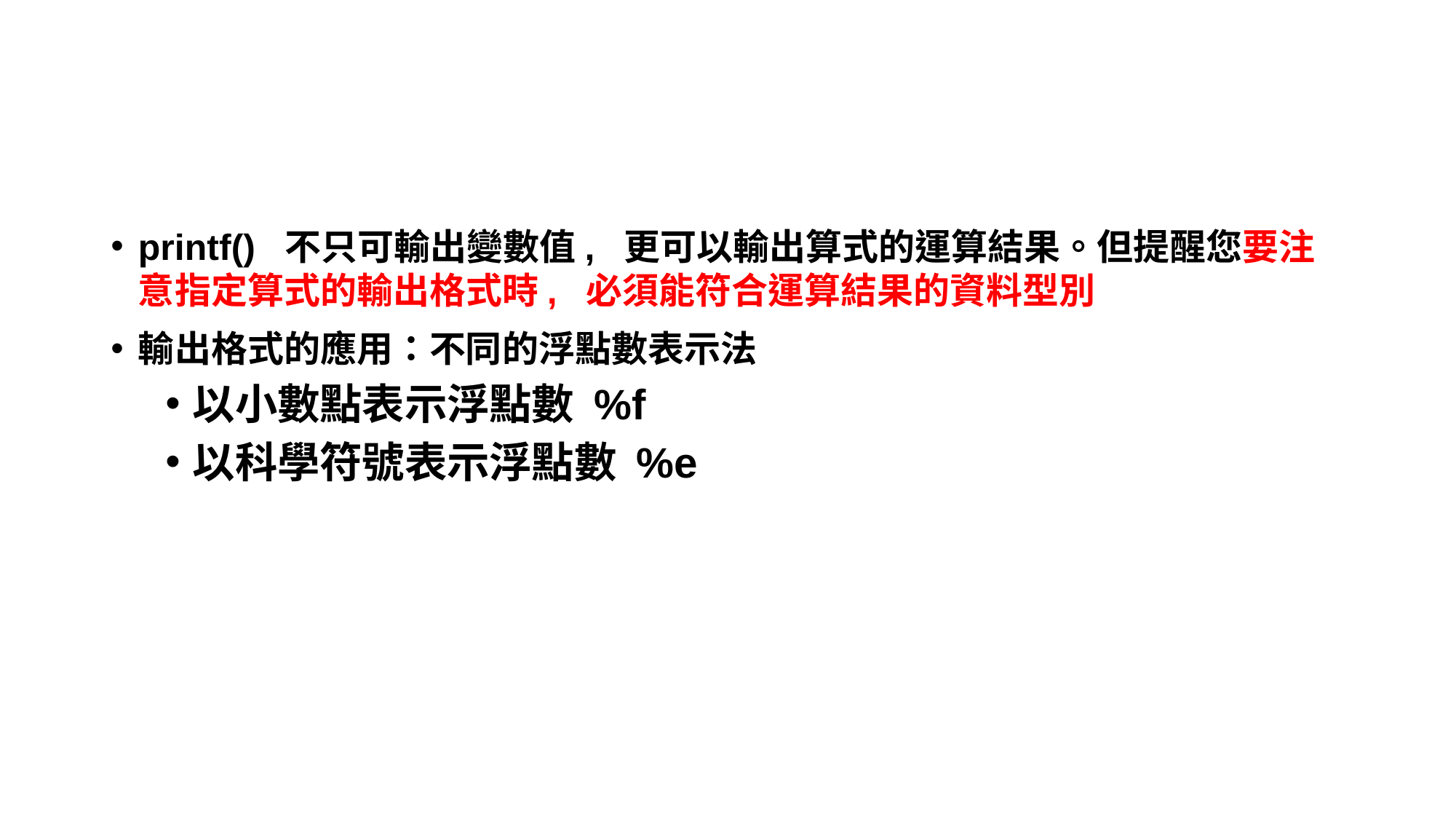

#
printf()  不只可輸出變數值,  更可以輸出算式的運算結果。但提醒您要注意指定算式的輸出格式時,  必須能符合運算結果的資料型別
輸出格式的應用：不同的浮點數表示法
以小數點表示浮點數 %f
以科學符號表示浮點數 %e